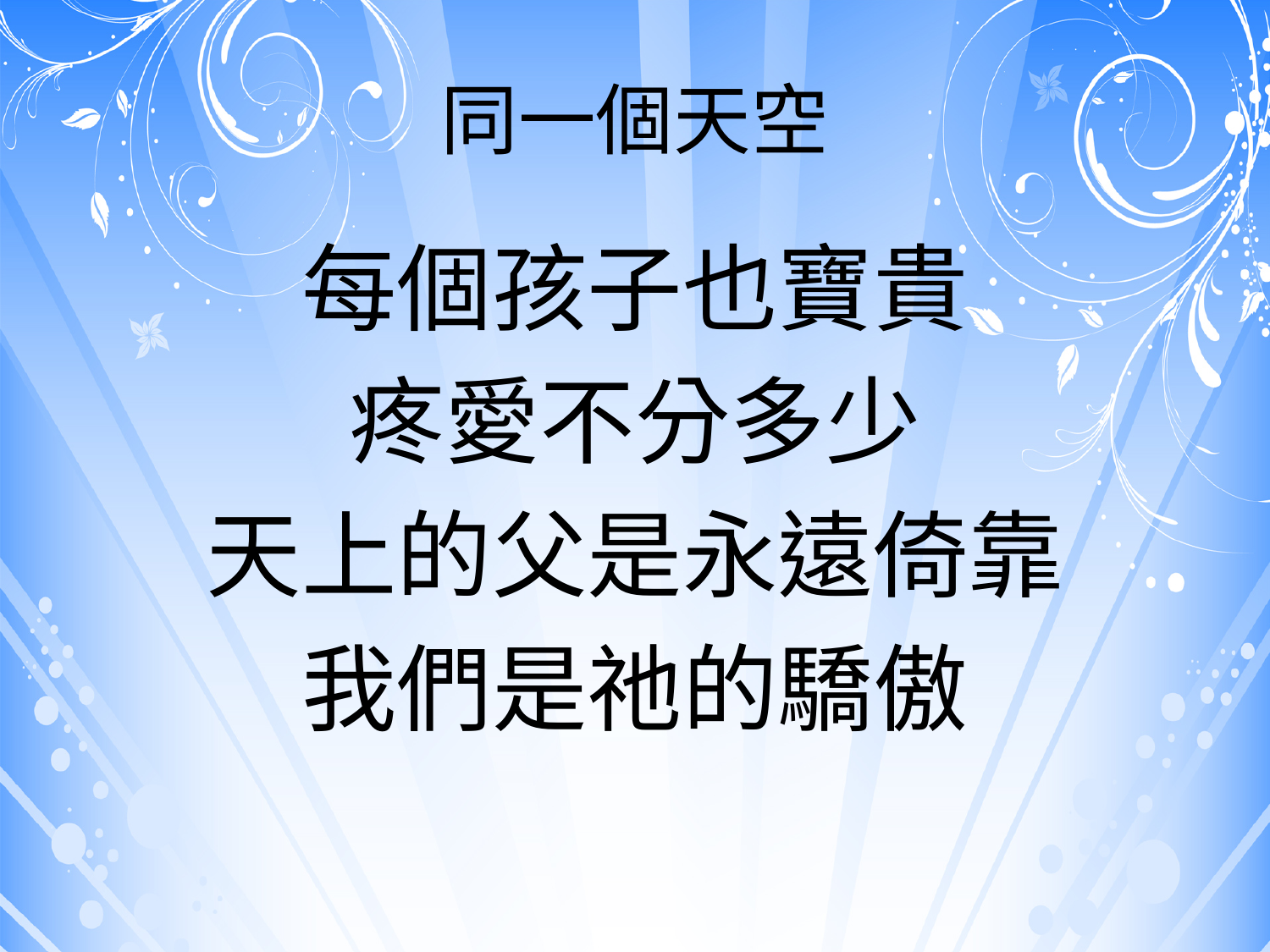

# 同一個天空
每個孩子也寶貴
疼愛不分多少
天上的父是永遠倚靠
我們是祂的驕傲